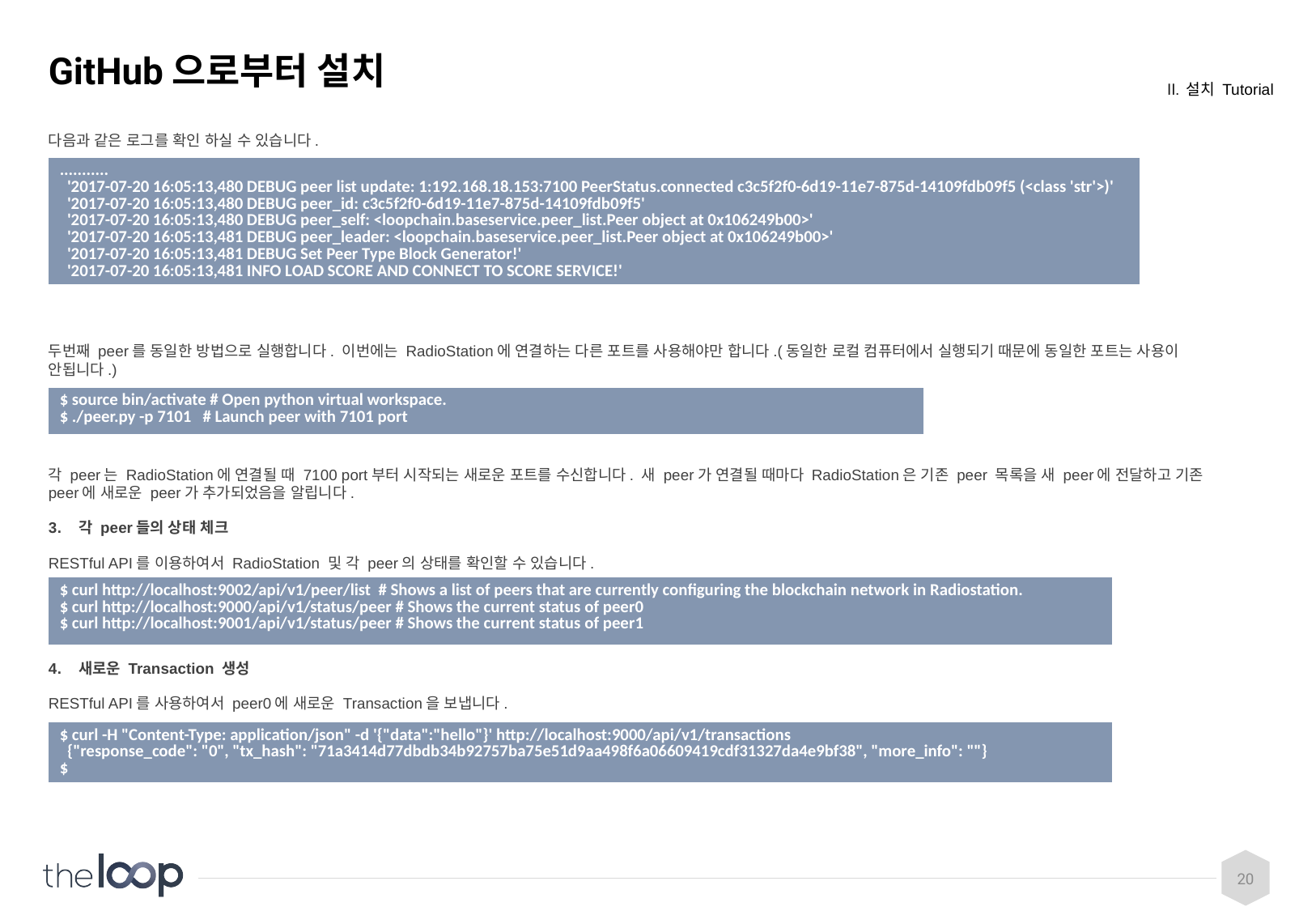

# GitHub으로부터 설치
II. 설치 Tutorial

다음과 같은 로그를 확인 하실 수 있습니다.

두번째 peer를 동일한 방법으로 실행합니다. 이번에는 RadioStation에 연결하는 다른 포트를 사용해야만 합니다.(동일한 로컬 컴퓨터에서 실행되기 때문에 동일한 포트는 사용이 안됩니다.)

각 peer는 RadioStation에 연결될 때 7100 port부터 시작되는 새로운 포트를 수신합니다. 새 peer가 연결될 때마다 RadioStation은 기존 peer 목록을 새 peer에 전달하고 기존 peer에 새로운 peer가 추가되었음을 알립니다.
각 peer들의 상태 체크
RESTful API를 이용하여서 RadioStation 및 각 peer의 상태를 확인할 수 있습니다.

새로운 Transaction 생성
RESTful API를 사용하여서 peer0에 새로운 Transaction을 보냅니다.

| ........... '2017-07-20 16:05:13,480 DEBUG peer list update: 1:192.168.18.153:7100 PeerStatus.connected c3c5f2f0-6d19-11e7-875d-14109fdb09f5 (<class 'str'>)' '2017-07-20 16:05:13,480 DEBUG peer\_id: c3c5f2f0-6d19-11e7-875d-14109fdb09f5' '2017-07-20 16:05:13,480 DEBUG peer\_self: <loopchain.baseservice.peer\_list.Peer object at 0x106249b00>' '2017-07-20 16:05:13,481 DEBUG peer\_leader: <loopchain.baseservice.peer\_list.Peer object at 0x106249b00>' '2017-07-20 16:05:13,481 DEBUG Set Peer Type Block Generator!' '2017-07-20 16:05:13,481 INFO LOAD SCORE AND CONNECT TO SCORE SERVICE!' |
| --- |
| $ source bin/activate # Open python virtual workspace. $ ./peer.py -p 7101 # Launch peer with 7101 port |
| --- |
| $ curl http://localhost:9002/api/v1/peer/list # Shows a list of peers that are currently configuring the blockchain network in Radiostation. $ curl http://localhost:9000/api/v1/status/peer # Shows the current status of peer0 $ curl http://localhost:9001/api/v1/status/peer # Shows the current status of peer1 |
| --- |
| $ curl -H "Content-Type: application/json" -d '{"data":"hello"}' http://localhost:9000/api/v1/transactions {"response\_code": "0", "tx\_hash": "71a3414d77dbdb34b92757ba75e51d9aa498f6a06609419cdf31327da4e9bf38", "more\_info": ""} $ |
| --- |
20